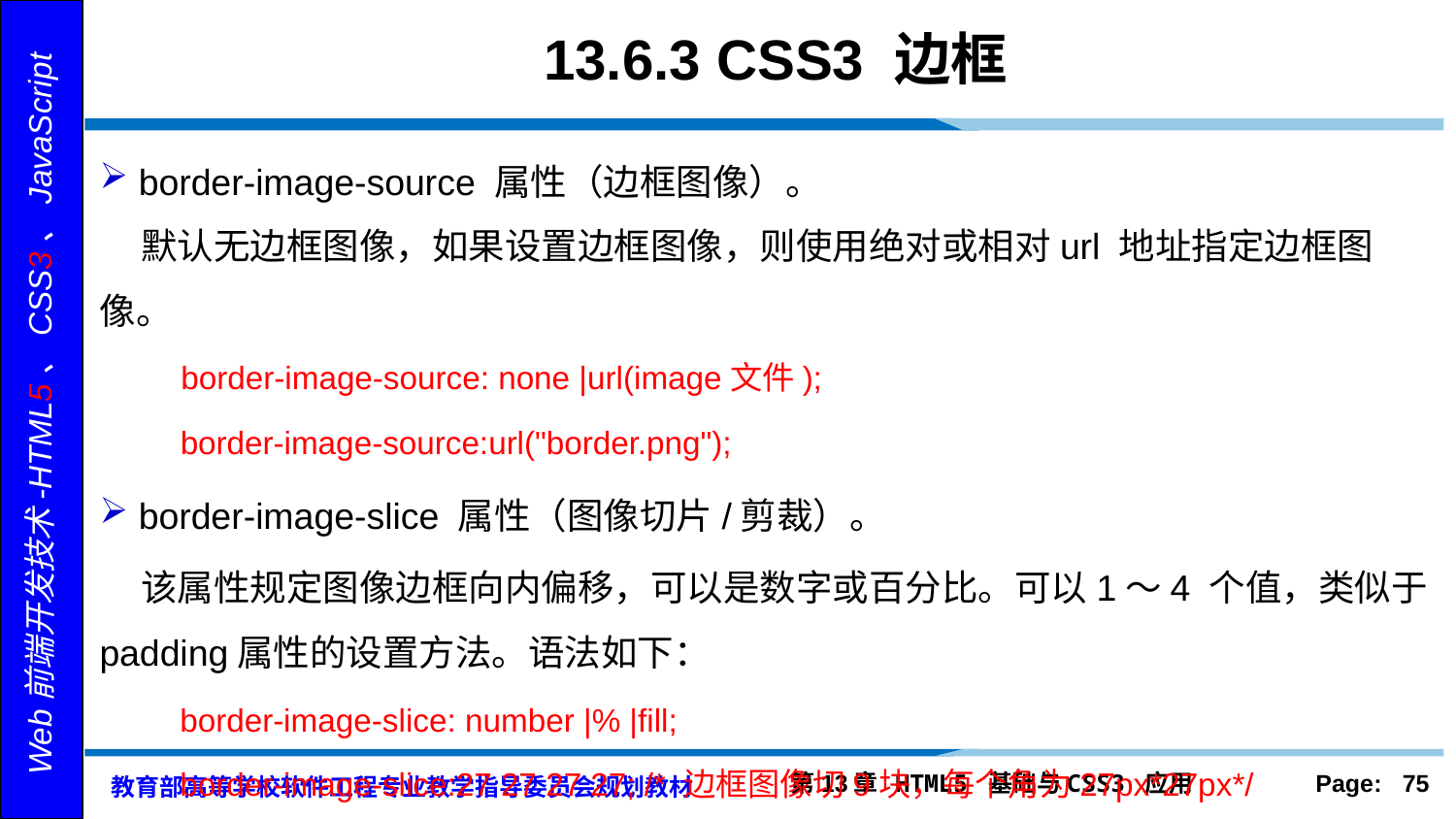

# 13.6.3 CSS3 边框
 border-image-source 属性（边框图像）。
    默认无边框图像，如果设置边框图像，则使用绝对或相对url 地址指定边框图像。
        border-image-source: none |url(image文件);
         border-image-source:url("border.png");
 border-image-slice 属性（图像切片/剪裁）。
    该属性规定图像边框向内偏移，可以是数字或百分比。可以1～4 个值，类似于padding属性的设置方法。语法如下：
 border-image-slice: number |% |fill;
 border-image-slice:27 27 27 27; /* 边框图像切9块，每个角为27px*27px*/